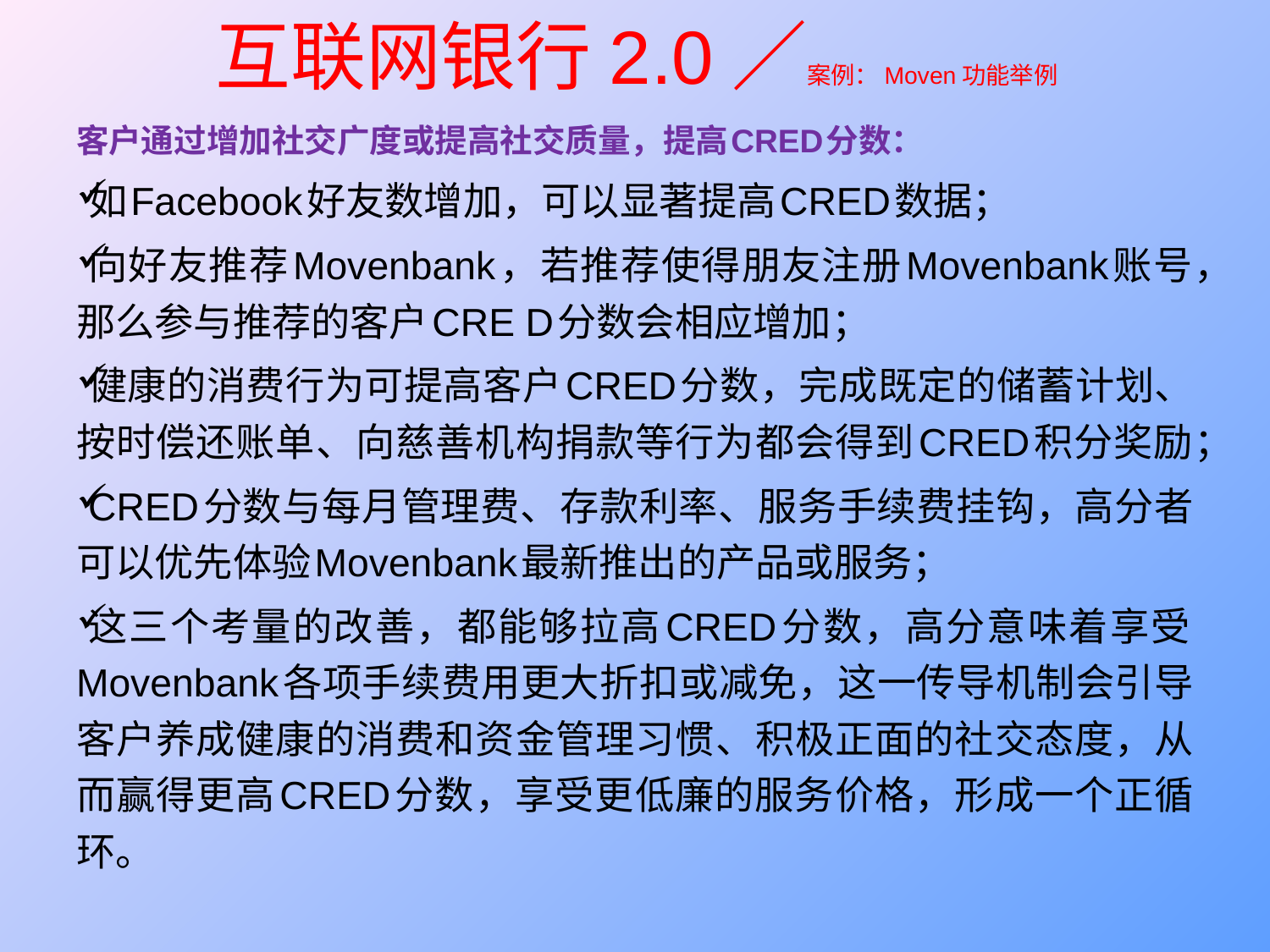

# 互联网银行2.0／案例：Moven功能举例
客户通过增加社交广度或提高社交质量，提高CRED分数：
如Facebook好友数增加，可以显著提高CRED数据；
向好友推荐Movenbank，若推荐使得朋友注册Movenbank账号，那么参与推荐的客户CRE D分数会相应增加；
健康的消费行为可提高客户CRED分数，完成既定的储蓄计划、按时偿还账单、向慈善机构捐款等行为都会得到CRED积分奖励；
CRED分数与每月管理费、存款利率、服务手续费挂钩，高分者可以优先体验Movenbank最新推出的产品或服务；
这三个考量的改善，都能够拉高CRED分数，高分意味着享受Movenbank各项手续费用更大折扣或减免，这一传导机制会引导客户养成健康的消费和资金管理习惯、积极正面的社交态度，从而赢得更高CRED分数，享受更低廉的服务价格，形成一个正循环。